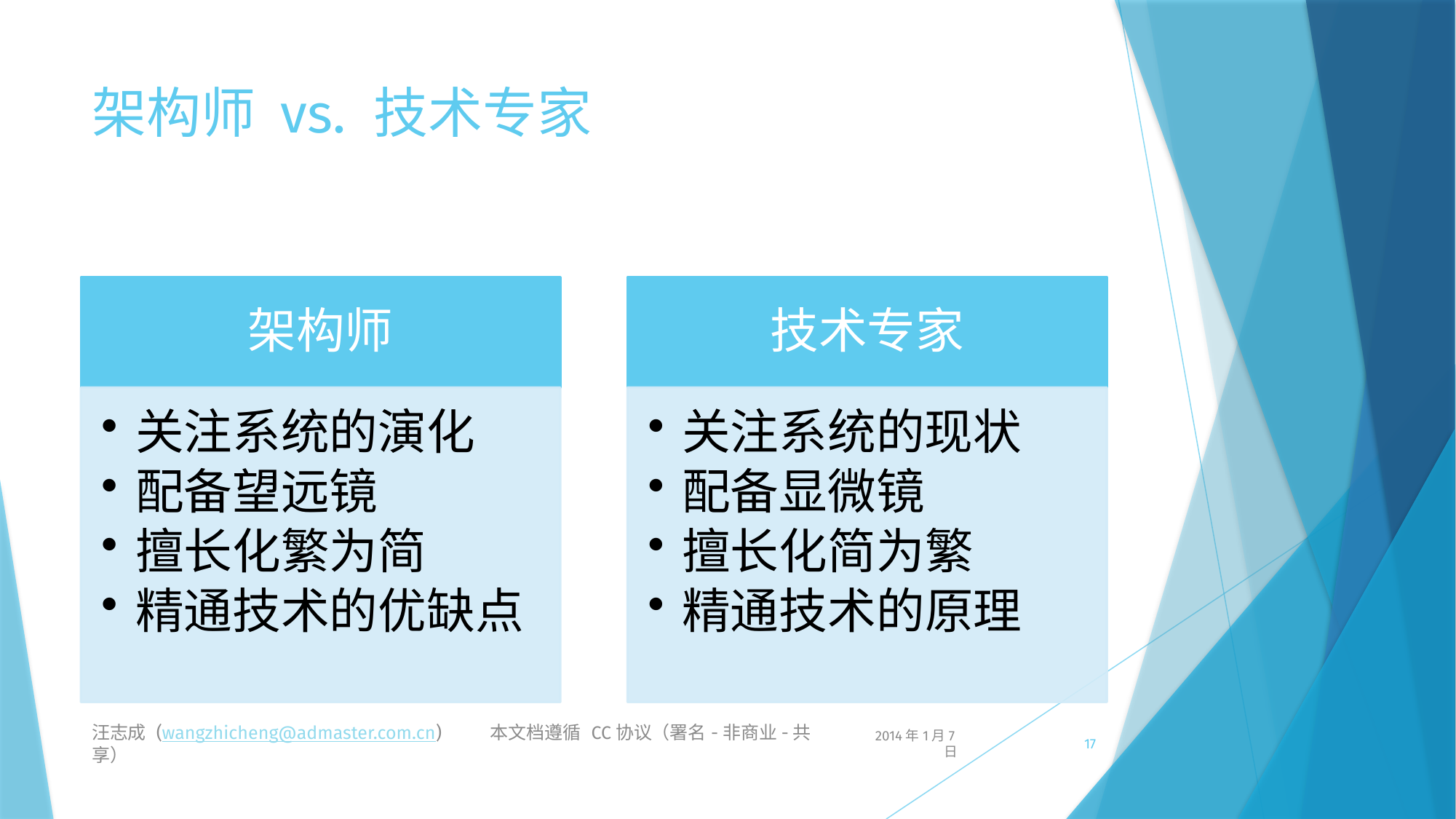

# 架构师 vs. 技术专家
架构师
关注系统的演化
配备望远镜
擅长化繁为简
精通技术的优缺点
技术专家
关注系统的现状
配备显微镜
擅长化简为繁
精通技术的原理
汪志成 (wangzhicheng@admaster.com.cn)         本文档遵循 CC协议（署名-非商业-共享）
2014年1月7日
17